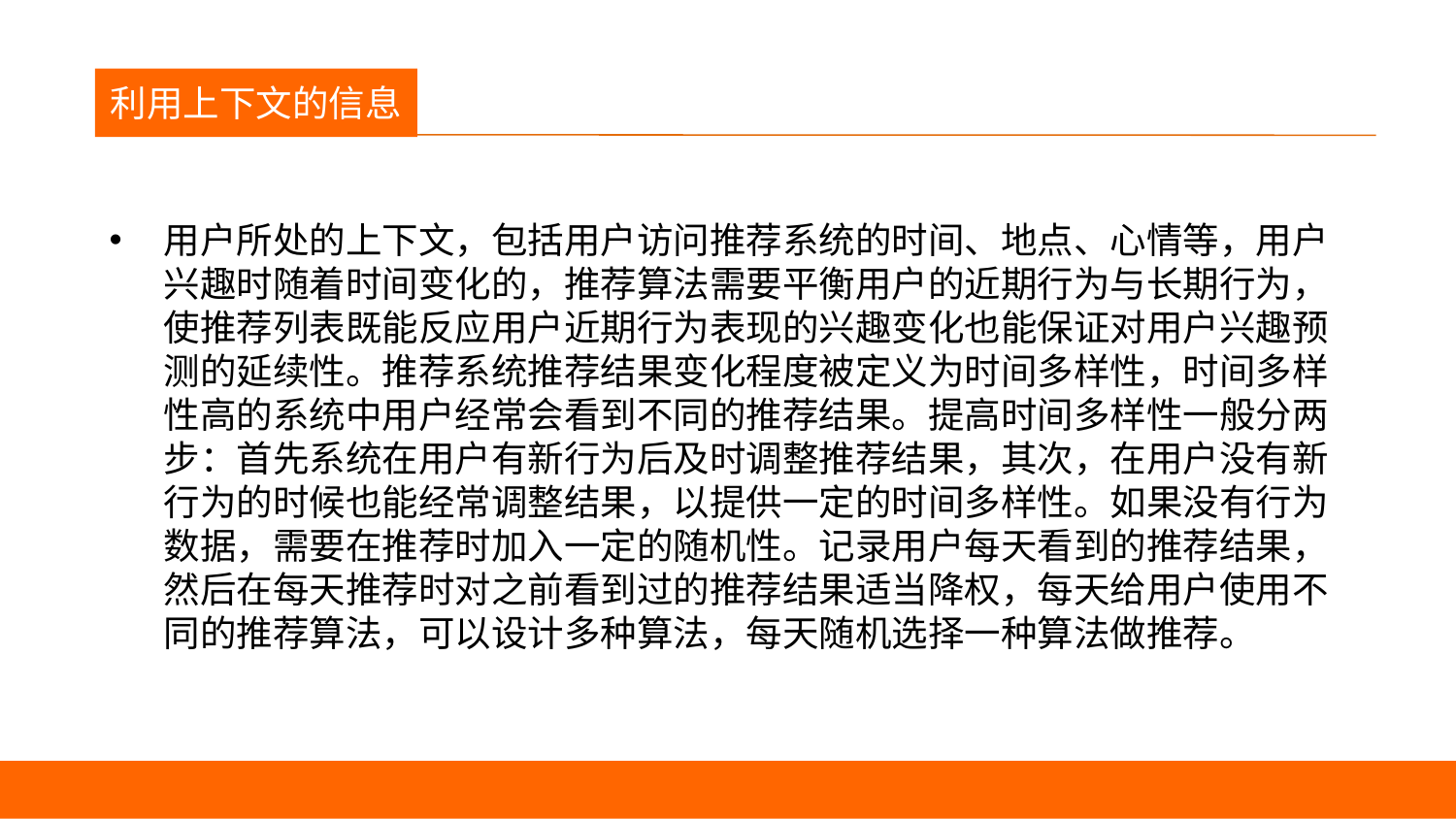

议程
利用上下文的信息

用户所处的上下文，包括用户访问推荐系统的时间、地点、心情等，用户兴趣时随着时间变化的，推荐算法需要平衡用户的近期行为与长期行为，使推荐列表既能反应用户近期行为表现的兴趣变化也能保证对用户兴趣预测的延续性。推荐系统推荐结果变化程度被定义为时间多样性，时间多样性高的系统中用户经常会看到不同的推荐结果。提高时间多样性一般分两步：首先系统在用户有新行为后及时调整推荐结果，其次，在用户没有新行为的时候也能经常调整结果，以提供一定的时间多样性。如果没有行为数据，需要在推荐时加入一定的随机性。记录用户每天看到的推荐结果，然后在每天推荐时对之前看到过的推荐结果适当降权，每天给用户使用不同的推荐算法，可以设计多种算法，每天随机选择一种算法做推荐。